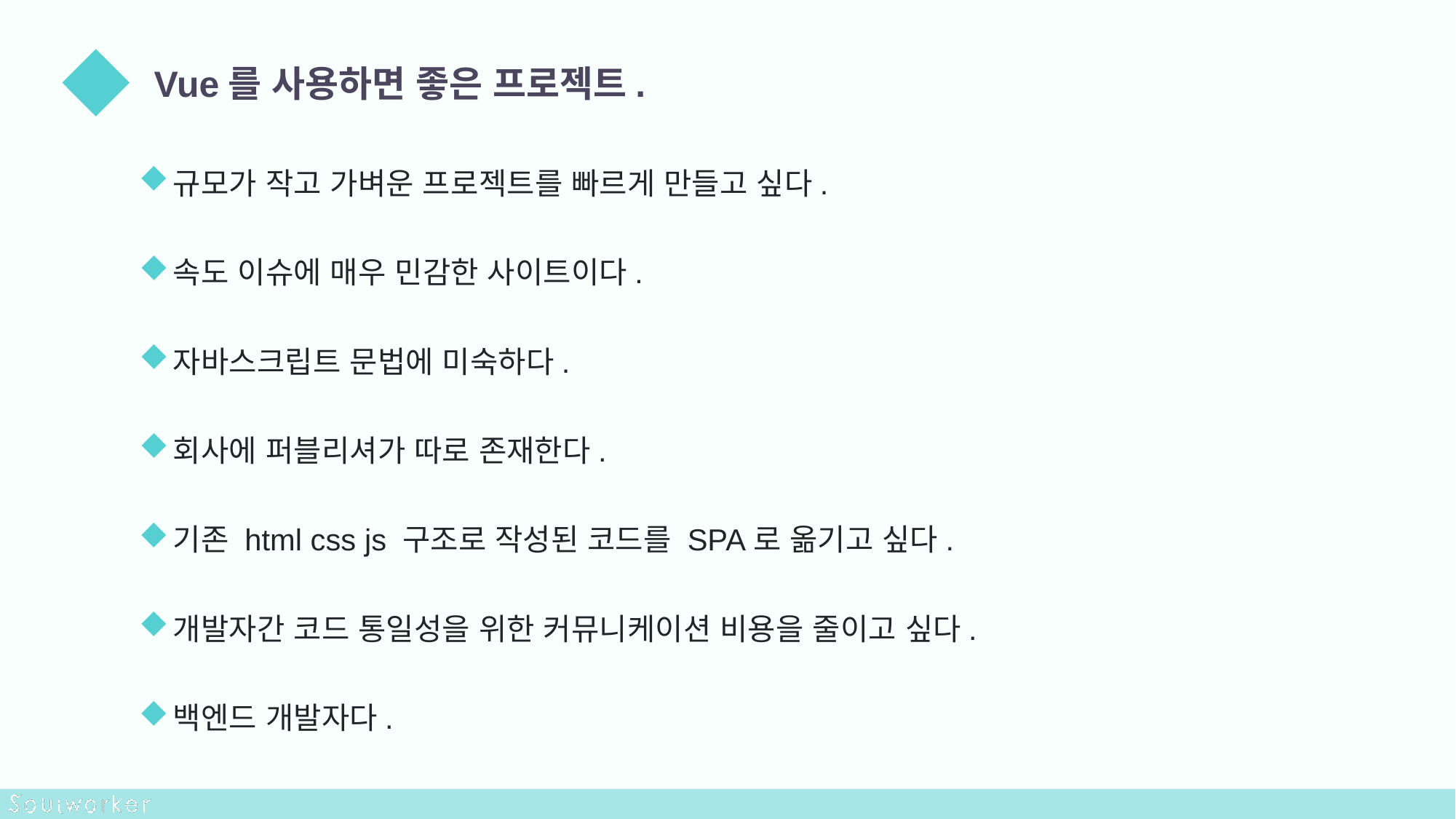

Vue를 사용하면 좋은 프로젝트.
규모가 작고 가벼운 프로젝트를 빠르게 만들고 싶다.
속도 이슈에 매우 민감한 사이트이다.
자바스크립트 문법에 미숙하다.
회사에 퍼블리셔가 따로 존재한다.
기존 html css js 구조로 작성된 코드를 SPA로 옮기고 싶다.
개발자간 코드 통일성을 위한 커뮤니케이션 비용을 줄이고 싶다.
백엔드 개발자다.